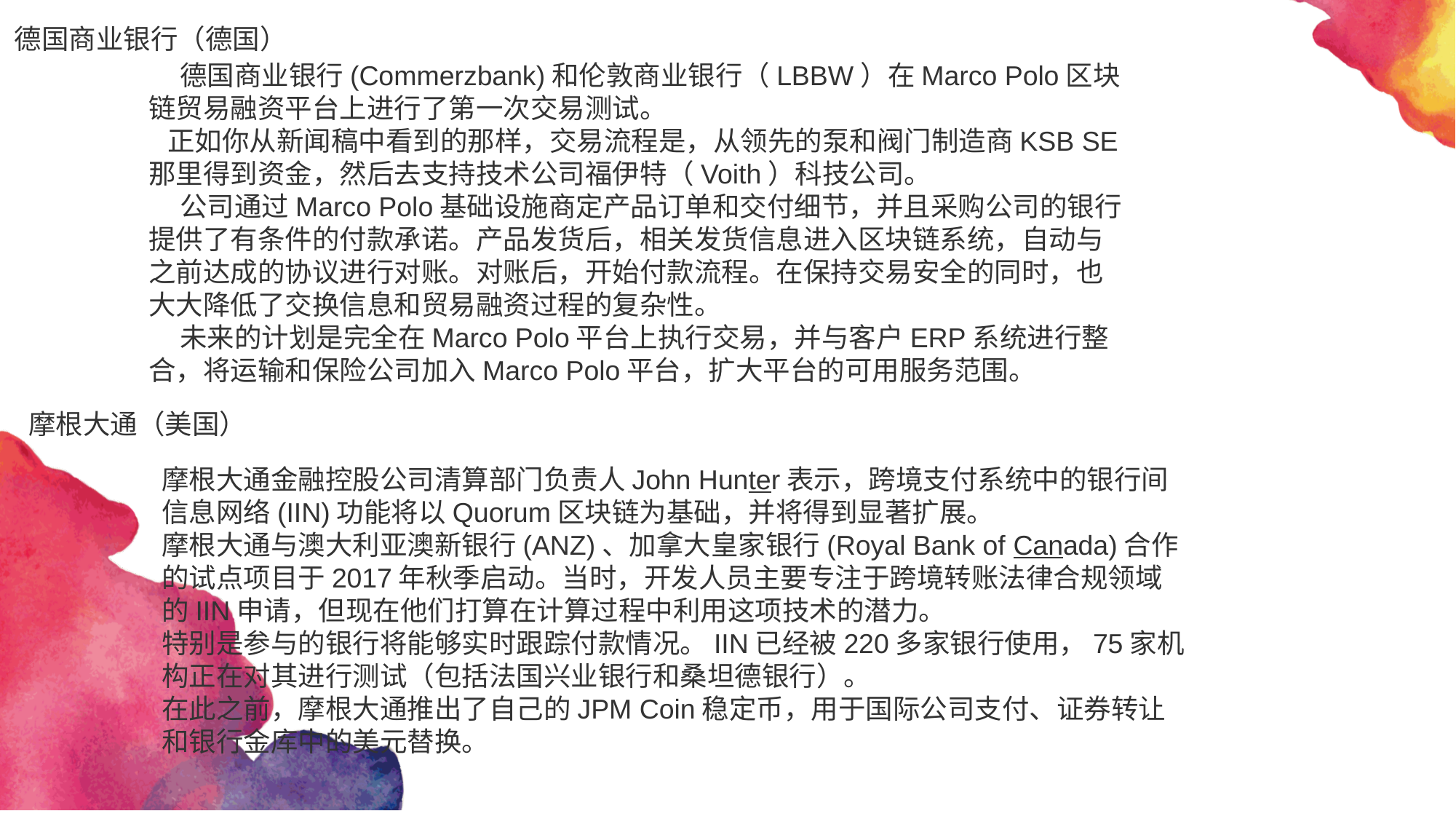

德国商业银行（德国）
    德国商业银行(Commerzbank)和伦敦商业银行（LBBW）在Marco Polo区块链贸易融资平台上进行了第一次交易测试。
  正如你从新闻稿中看到的那样，交易流程是，从领先的泵和阀门制造商KSB SE那里得到资金，然后去支持技术公司福伊特（Voith）科技公司。
    公司通过Marco Polo基础设施商定产品订单和交付细节，并且采购公司的银行提供了有条件的付款承诺。产品发货后，相关发货信息进入区块链系统，自动与之前达成的协议进行对账。对账后，开始付款流程。在保持交易安全的同时，也大大降低了交换信息和贸易融资过程的复杂性。
    未来的计划是完全在Marco Polo平台上执行交易，并与客户ERP系统进行整合，将运输和保险公司加入Marco Polo平台，扩大平台的可用服务范围。
摩根大通（美国）
摩根大通金融控股公司清算部门负责人John Hunter表示，跨境支付系统中的银行间信息网络(IIN)功能将以Quorum区块链为基础，并将得到显著扩展。
摩根大通与澳大利亚澳新银行(ANZ)、加拿大皇家银行(Royal Bank of Canada)合作的试点项目于2017年秋季启动。当时，开发人员主要专注于跨境转账法律合规领域的IIN申请，但现在他们打算在计算过程中利用这项技术的潜力。
特别是参与的银行将能够实时跟踪付款情况。IIN已经被220多家银行使用，75家机构正在对其进行测试（包括法国兴业银行和桑坦德银行）。
在此之前，摩根大通推出了自己的JPM Coin稳定币，用于国际公司支付、证券转让和银行金库中的美元替换。